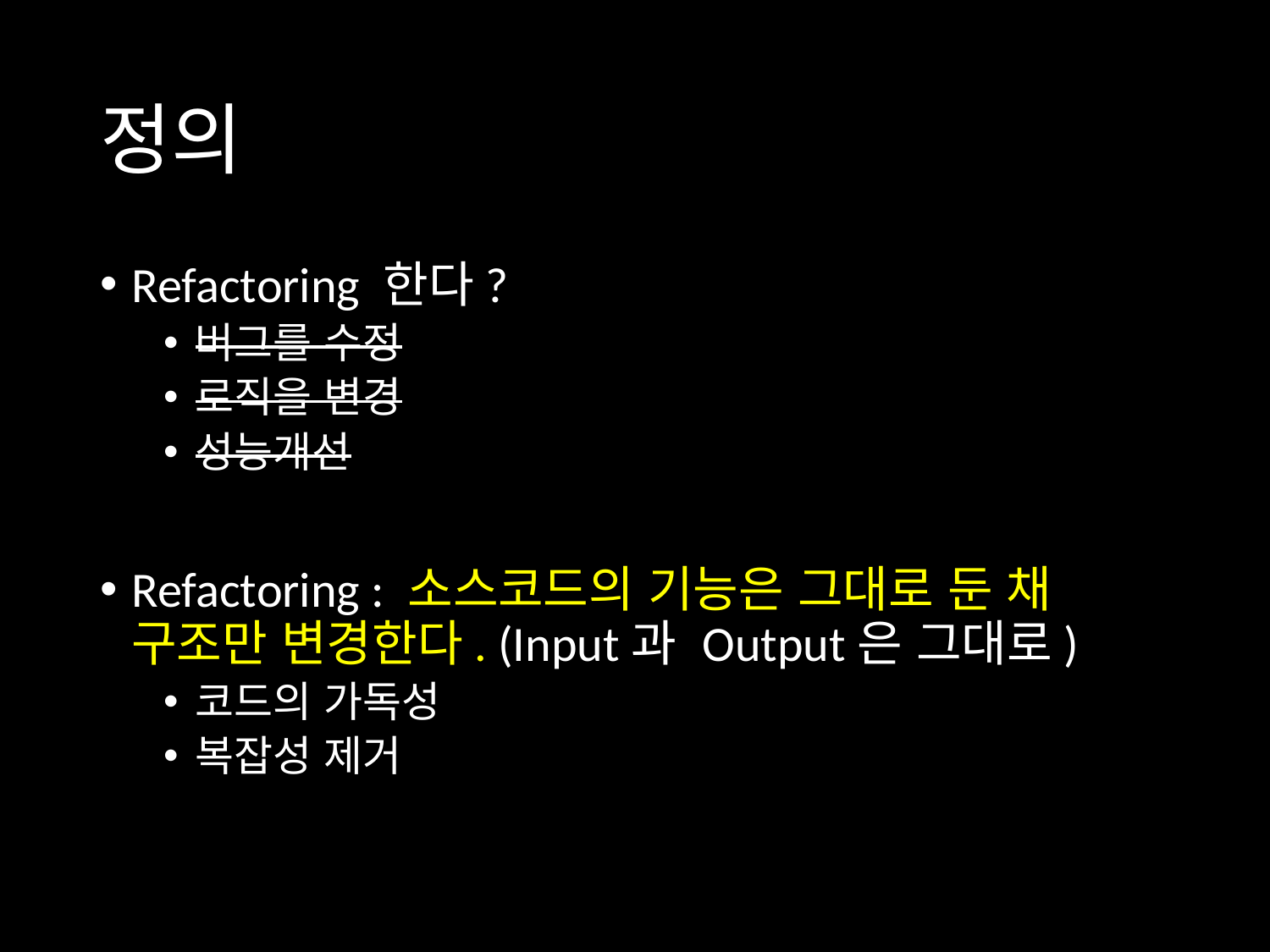

# 정의
Refactoring 한다?
버그를 수정
로직을 변경
성능개선

Refactoring : 소스코드의 기능은 그대로 둔 채 구조만 변경한다. (Input과 Output은 그대로)
코드의 가독성
복잡성 제거